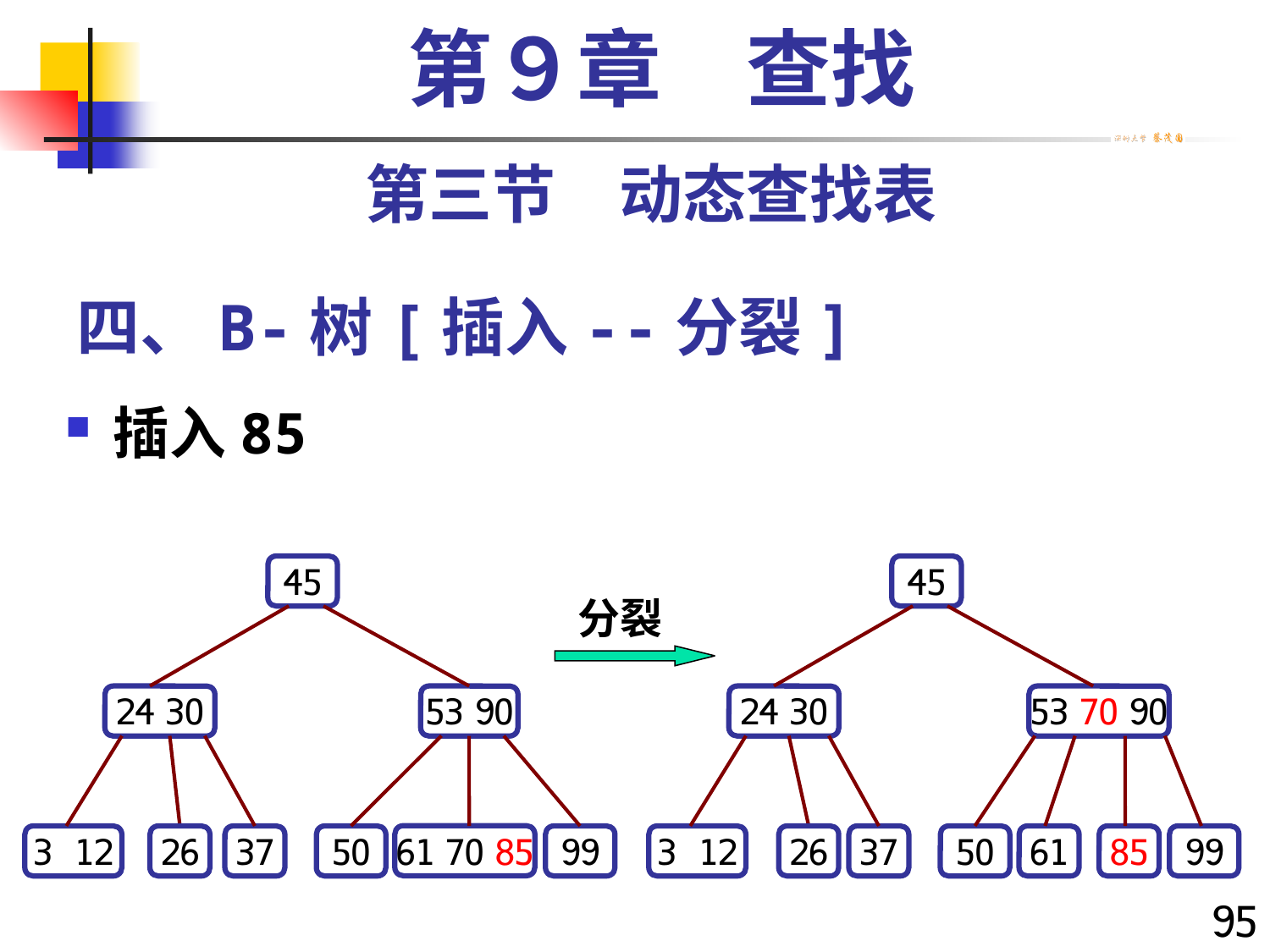

第９章　查找
第三节　动态查找表
# 四、B-树[插入--分裂]
插入85
45

24 30
53 90

61 70 85
3  12
26
37
50
99
45

24 30
53 70 90

3  12
26
37
50
61
85
99
分裂

95